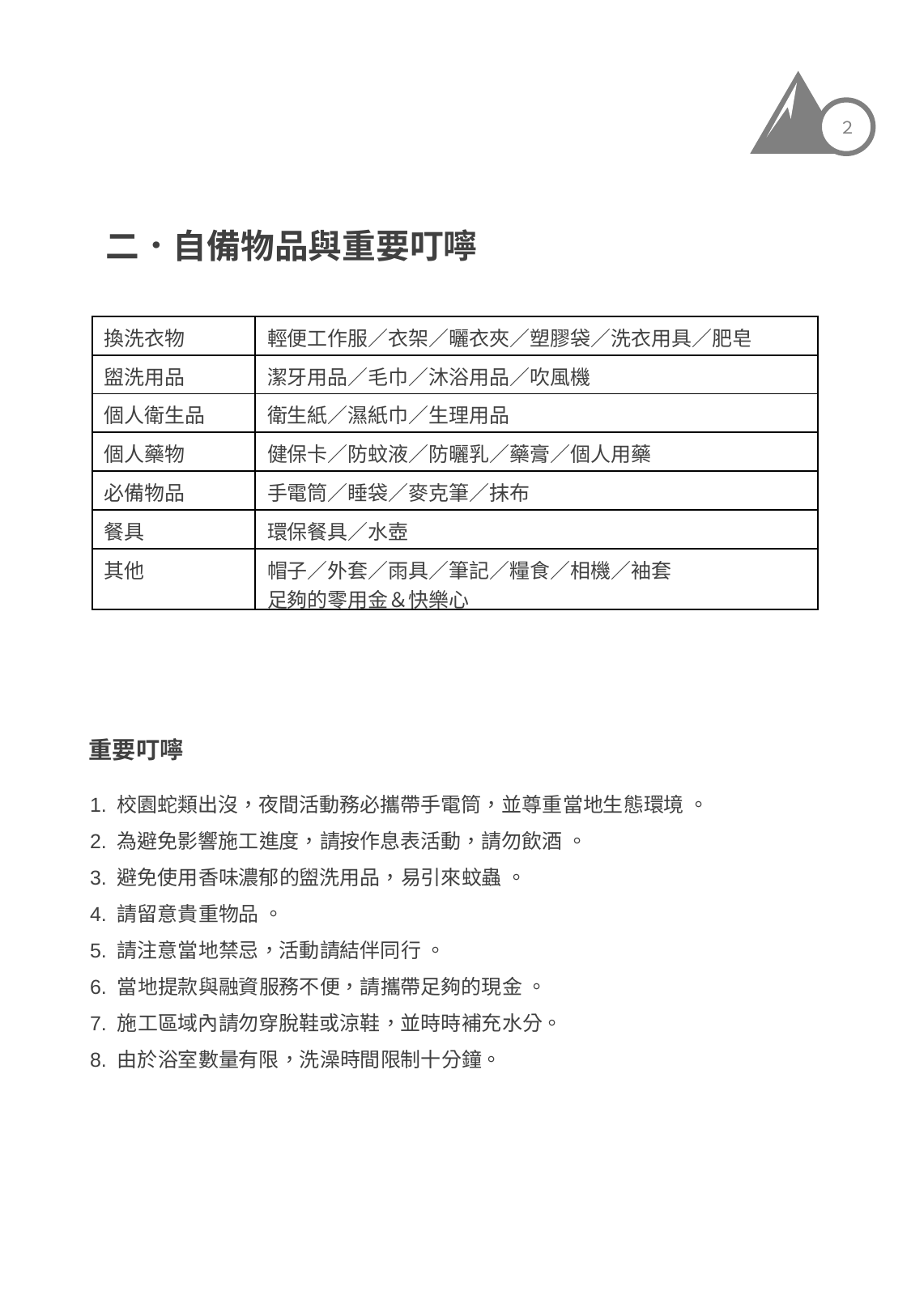

２
二．自備物品與重要叮嚀
| 換洗衣物 | 輕便工作服／衣架／曬衣夾／塑膠袋／洗衣用具／肥皂 |
| --- | --- |
| 盥洗用品 | 潔牙用品／毛巾／沐浴用品／吹風機 |
| 個人衛生品 | 衛生紙／濕紙巾／生理用品 |
| 個人藥物 | 健保卡／防蚊液／防曬乳／藥膏／個人用藥 |
| 必備物品 | 手電筒／睡袋／麥克筆／抹布 |
| 餐具 | 環保餐具／水壺 |
| 其他 | 帽子／外套／雨具／筆記／糧食／相機／袖套 足夠的零用金＆快樂心 |
重要叮嚀
1. 校園蛇類出沒，夜間活動務必攜帶手電筒，並尊重當地生態環境 。
2. 為避免影響施工進度，請按作息表活動，請勿飲酒 。
3. 避免使用香味濃郁的盥洗用品，易引來蚊蟲 。
4. 請留意貴重物品 。
5. 請注意當地禁忌，活動請結伴同行 。
6. 當地提款與融資服務不便，請攜帶足夠的現金 。
7. 施工區域內請勿穿脫鞋或涼鞋，並時時補充水分。
8. 由於浴室數量有限，洗澡時間限制十分鐘。